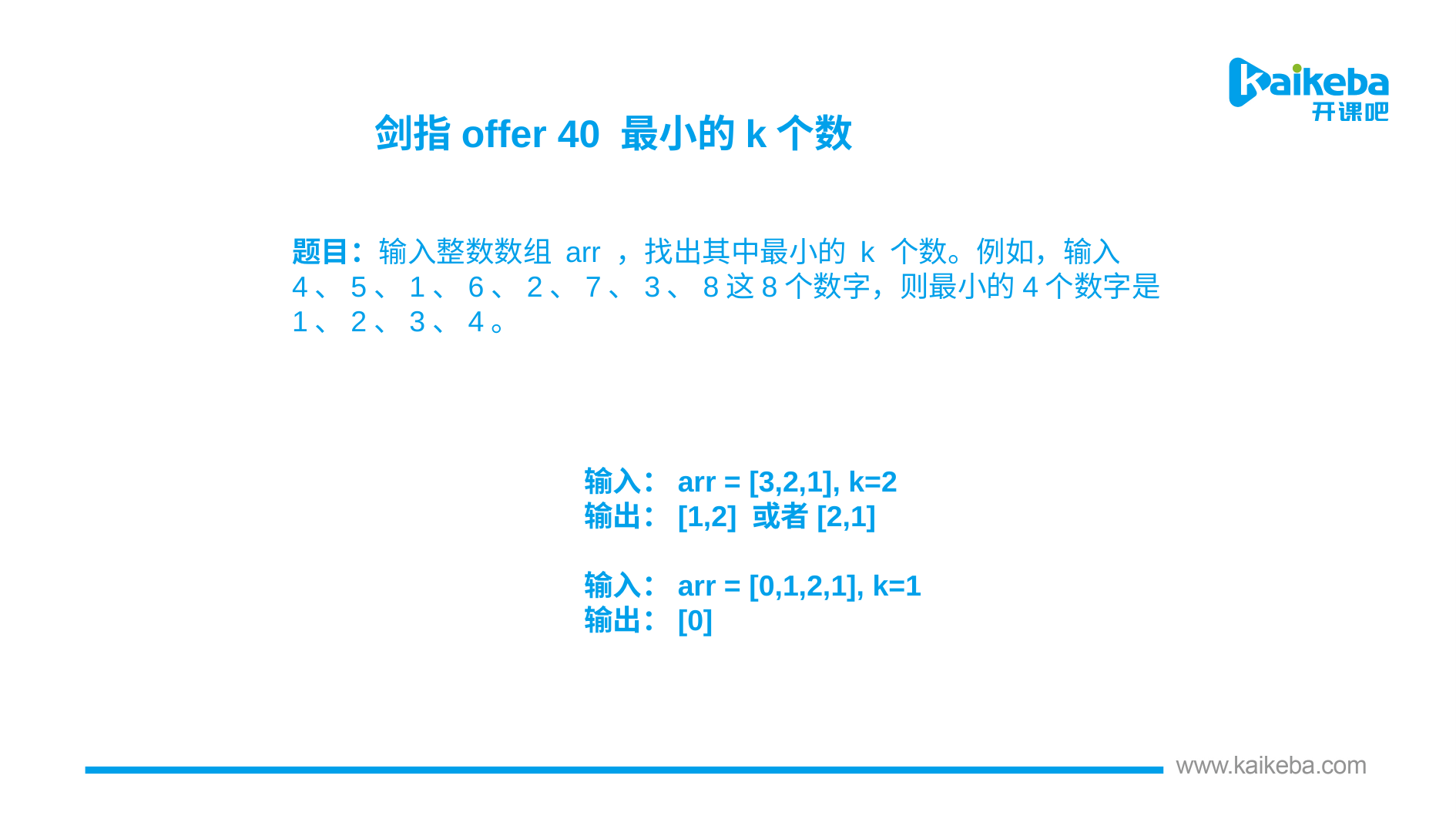

剑指offer 40 最小的k个数
题目：输入整数数组 arr ，找出其中最小的 k 个数。例如，输入4、5、1、6、2、7、3、8这8个数字，则最小的4个数字是1、2、3、4。

输入：arr = [3,2,1], k=2
输出：[1,2] 或者[2,1]

输入：arr = [0,1,2,1], k=1
输出：[0]